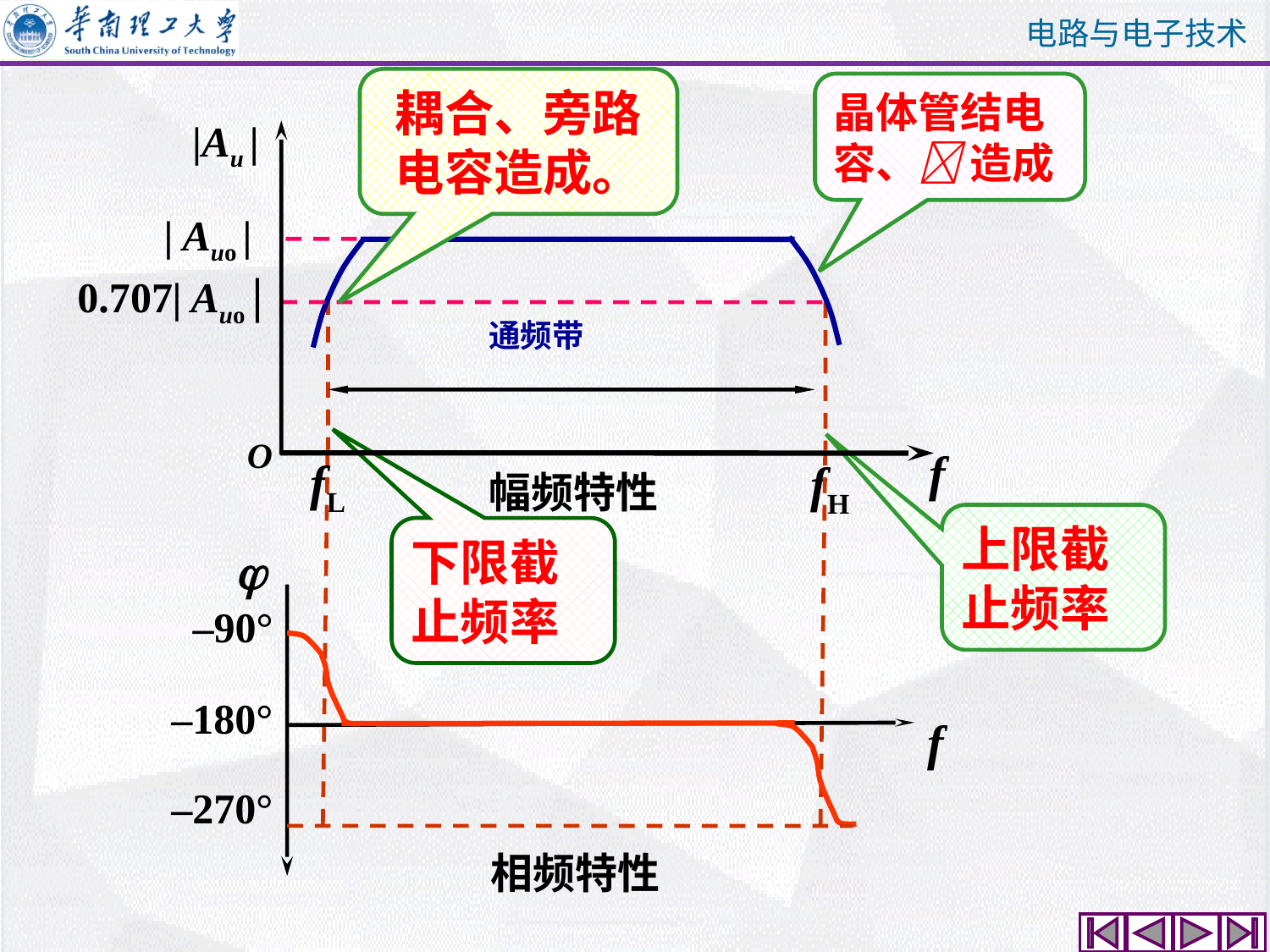

耦合、旁路电容造成。
晶体管结电容、β 造成
|Au |

O
f

| Auo |

0.707| Auo |

通频带

fL

fH
幅频特性
上限截止频率
下限截止频率
ϕ

 –90°

  –180°
f

  –270°

相频特性